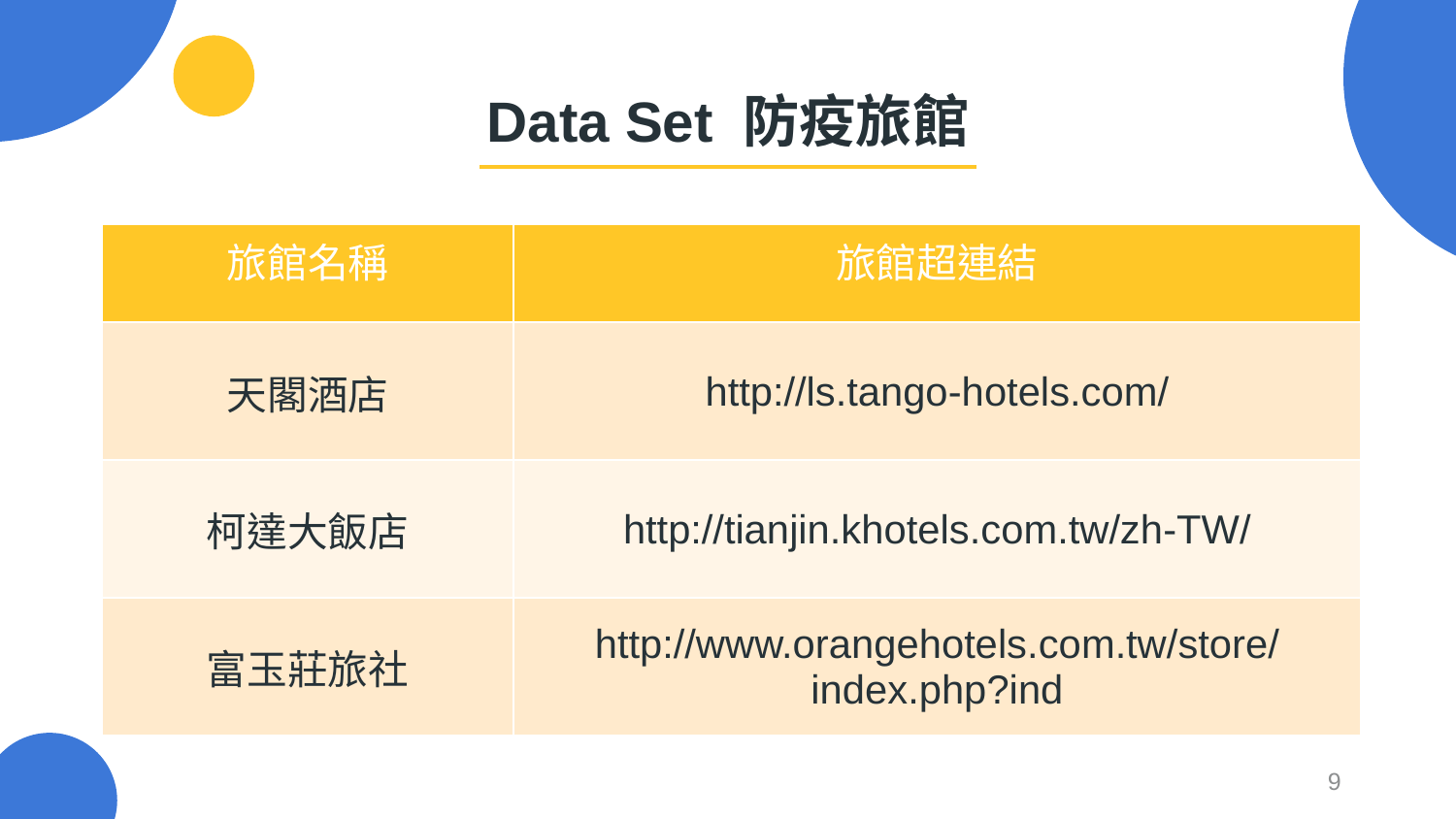

# Data Set 防疫旅館
| 旅館名稱 | 旅館超連結 |
| --- | --- |
| 天閣酒店 | http://ls.tango-hotels.com/ |
| 柯達大飯店 | http://tianjin.khotels.com.tw/zh-TW/ |
| 富玉莊旅社 | http://www.orangehotels.com.tw/store/index.php?ind |